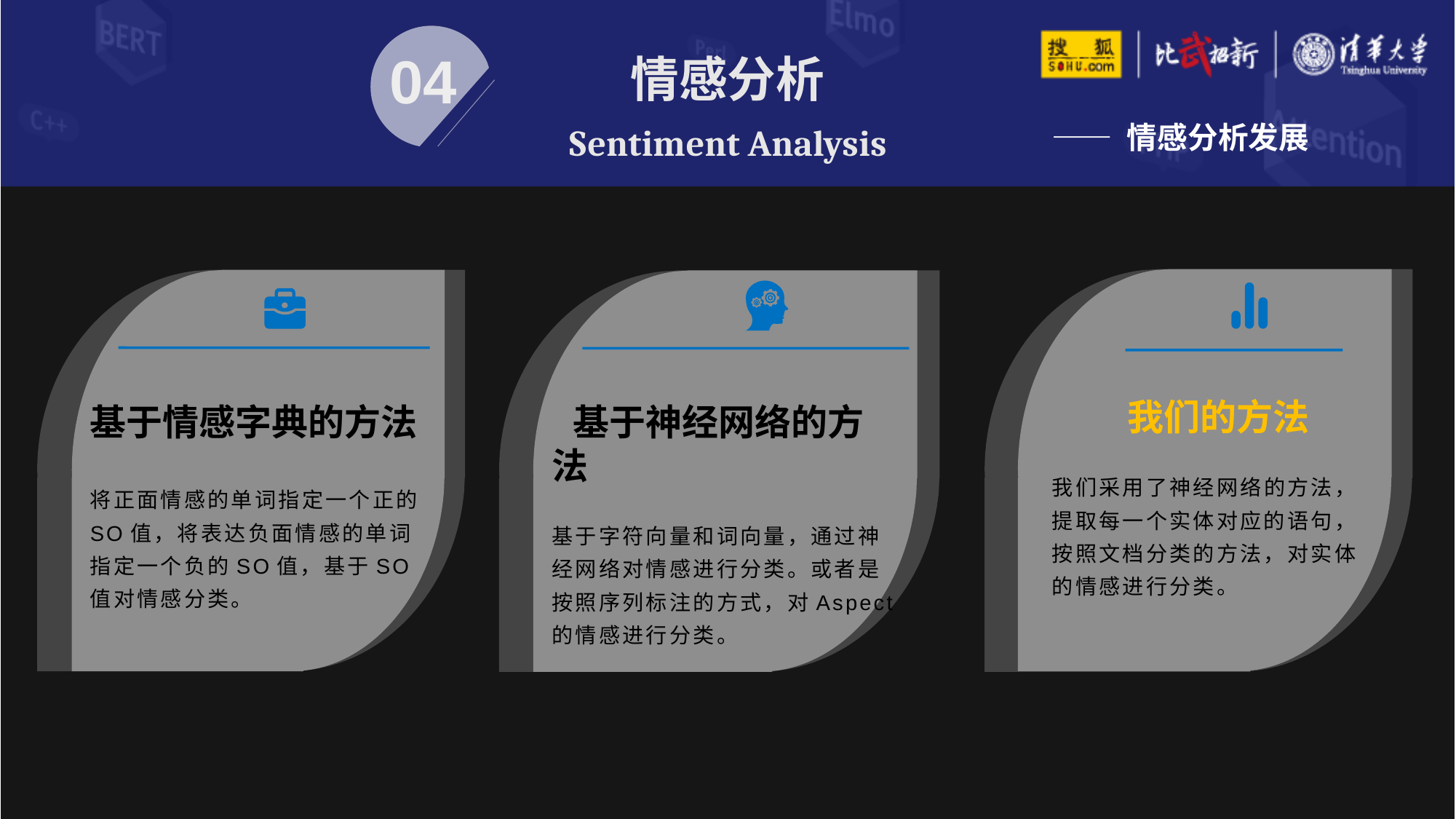

情感分析
Sentiment Analysis
04
—— 情感分析发展

  我们的方法

我们采用了神经网络的方法，提取每一个实体对应的语句，按照文档分类的方法，对实体的情感进行分类。
基于情感字典的方法

将正面情感的单词指定一个正的SO值，将表达负面情感的单词指定一个负的SO值，基于SO值对情感分类。
  基于神经网络的方法

基于字符向量和词向量，通过神经网络对情感进行分类。或者是按照序列标注的方式，对Aspect的情感进行分类。